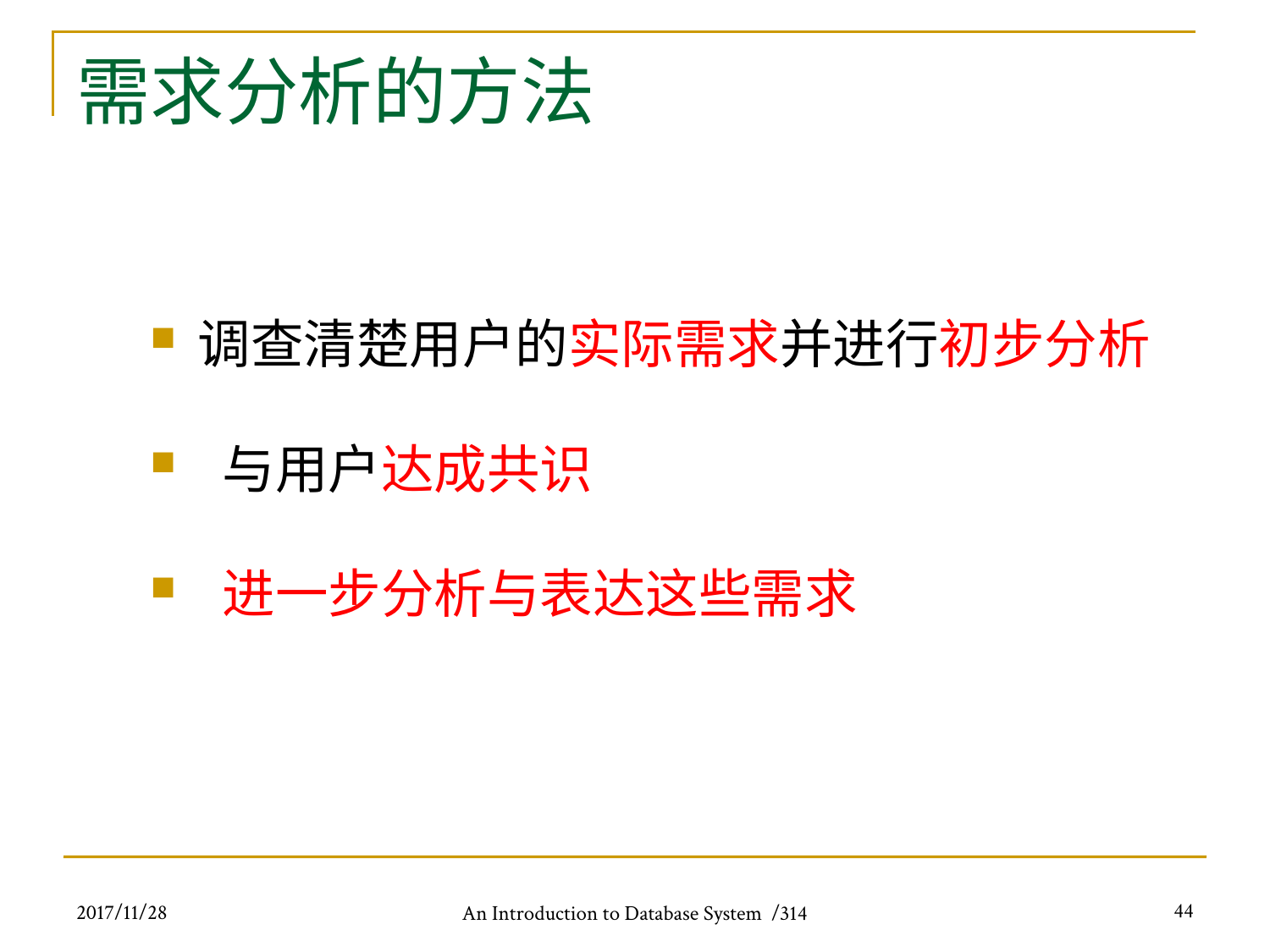

# 需求分析的方法
调查清楚用户的实际需求并进行初步分析
 与用户达成共识
 进一步分析与表达这些需求

2017/11/28
44
An Introduction to Database System  /314